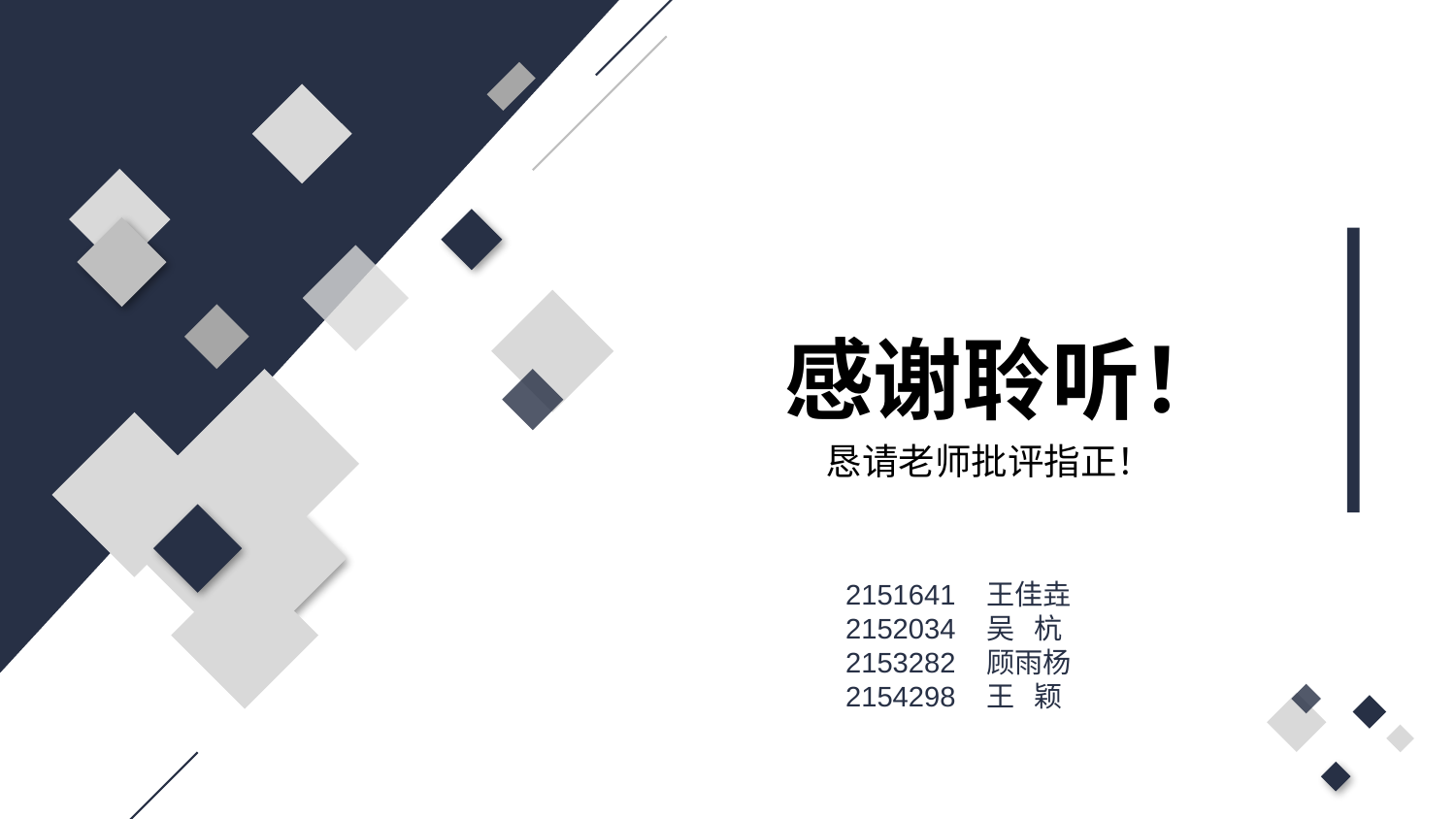

感谢聆听！

恳请老师批评指正！

2151641   王佳垚
2152034   吴   杭
2153282   顾雨杨
2154298   王   颖